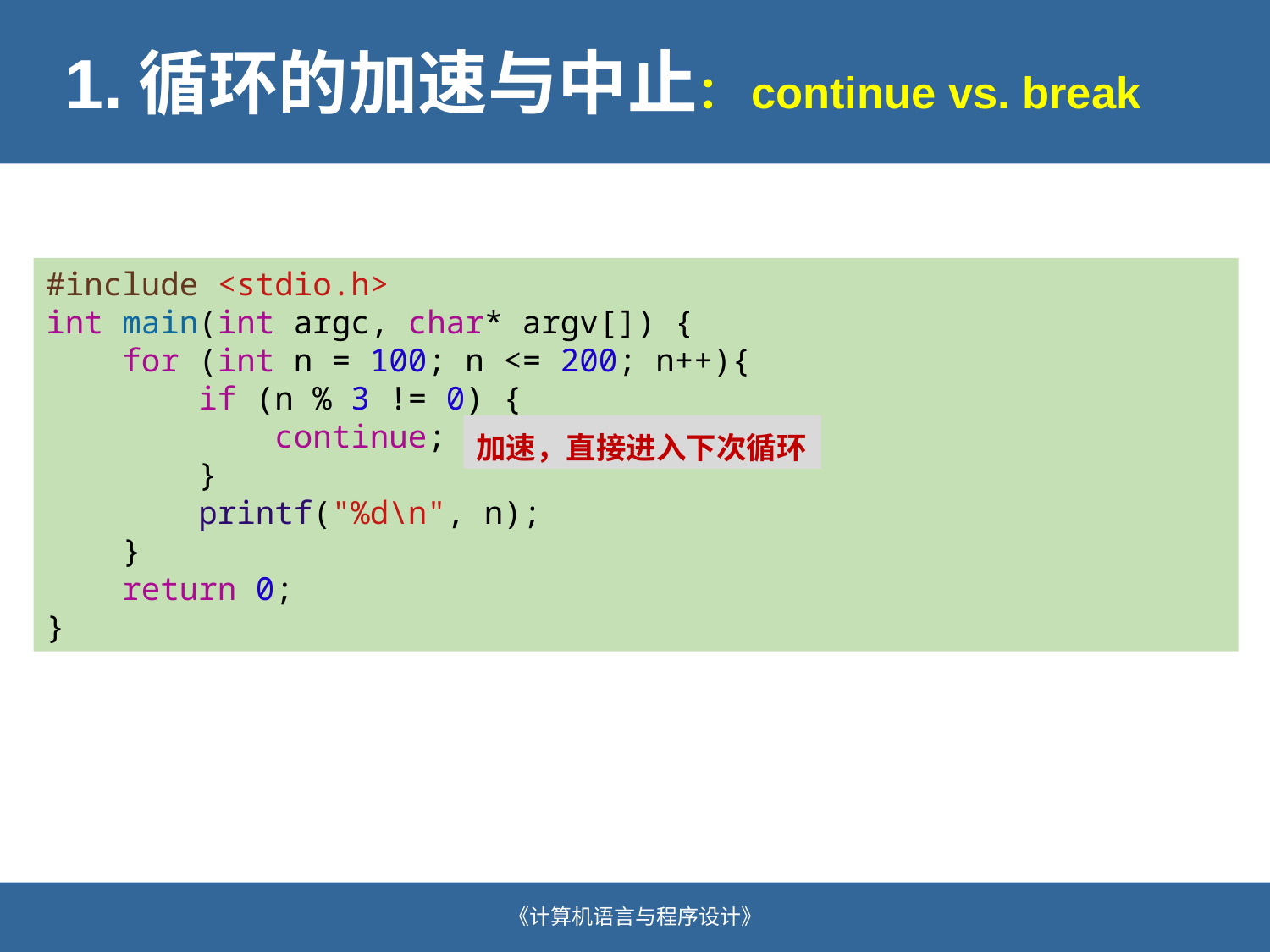

# 1.循环的加速与中止：continue vs. break
#include <stdio.h>
int main(int argc, char* argv[]) {
    for (int n = 100; n <= 200; n++){
        if (n % 3 != 0) {
            continue;
        }
        printf("%d\n", n);
    }
    return 0;
}
加速，直接进入下次循环

《计算机语言与程序设计》
13